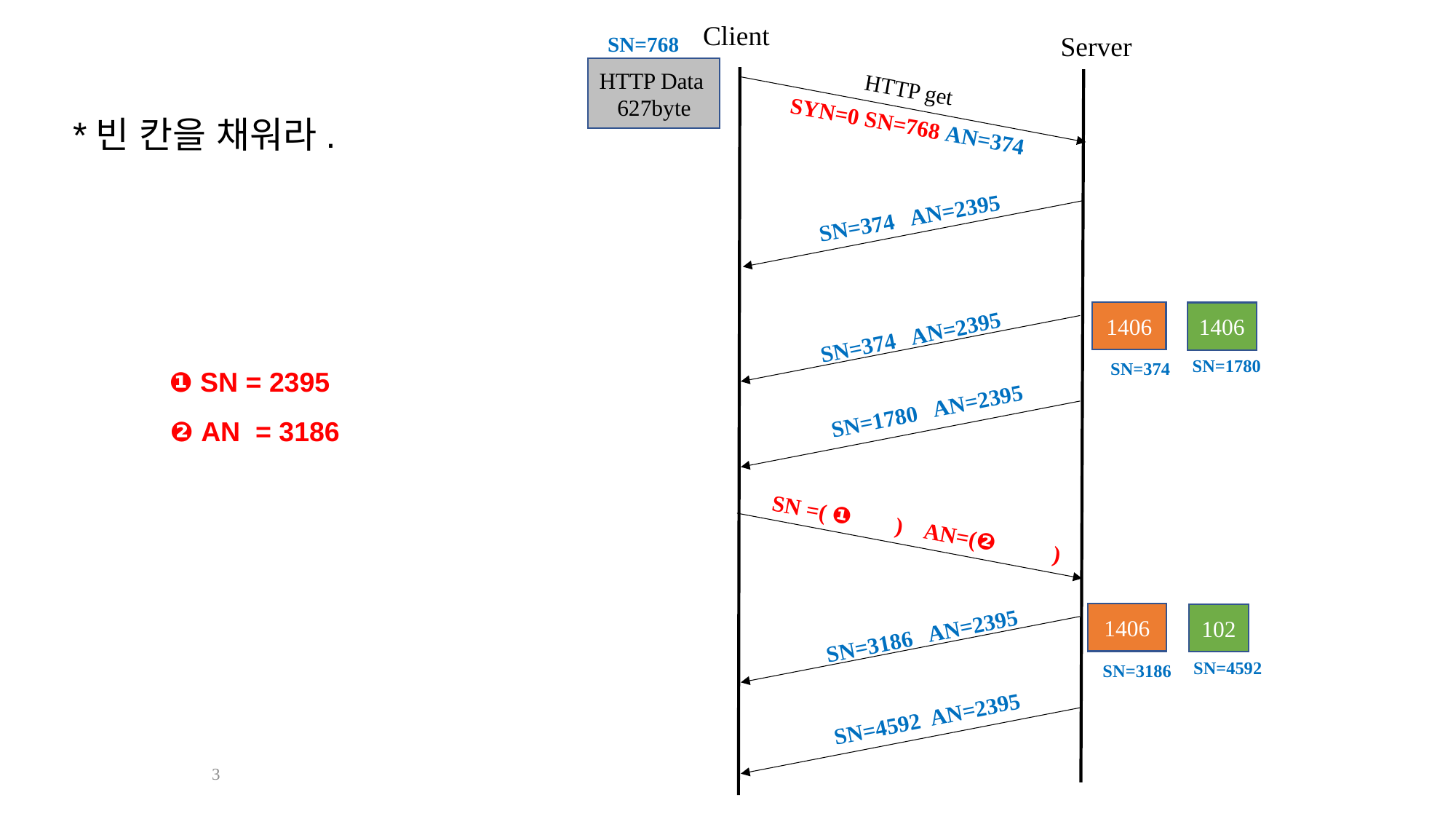

Client
Server
SN=768
HTTP Data  627byte
HTTP get
*빈 칸을 채워라.
SYN=0 SN=768 AN=374
SN=374   AN=2395
1406
1406
SN=374   AN=2395
 ❶ SN = 2395
 ❷ AN  = 3186

SN=1780
SN=374
SN=1780   AN=2395
SN =( ❶        )    AN=(❷          )
1406
102
SN=3186   AN=2395
SN=4592
SN=3186
SN=4592  AN=2395
3